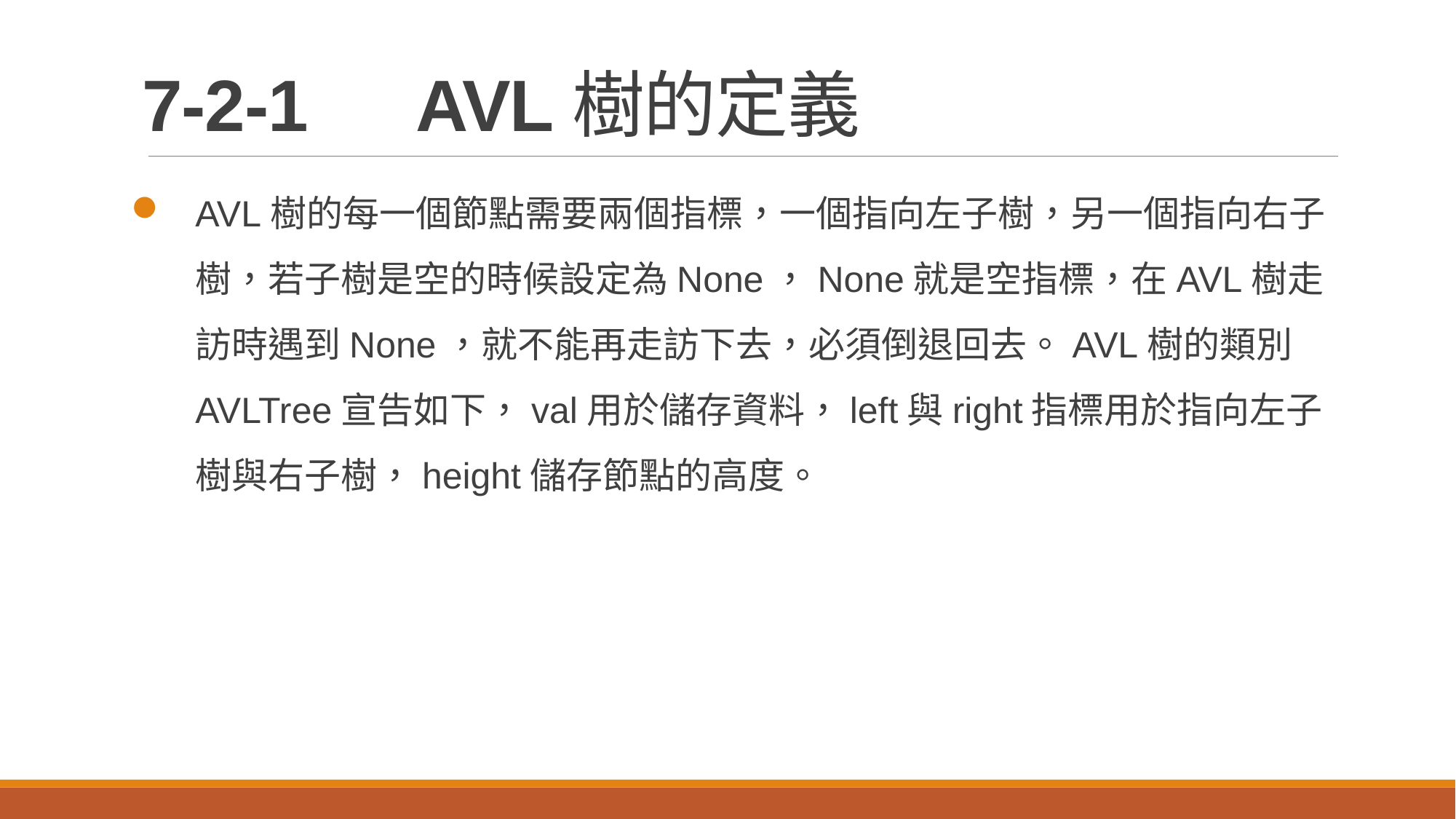

# 7-2-1　AVL樹的定義
AVL樹的每一個節點需要兩個指標，一個指向左子樹，另一個指向右子樹，若子樹是空的時候設定為None，None就是空指標，在AVL樹走訪時遇到None，就不能再走訪下去，必須倒退回去。AVL樹的類別AVLTree宣告如下，val用於儲存資料，left與right指標用於指向左子樹與右子樹，height儲存節點的高度。